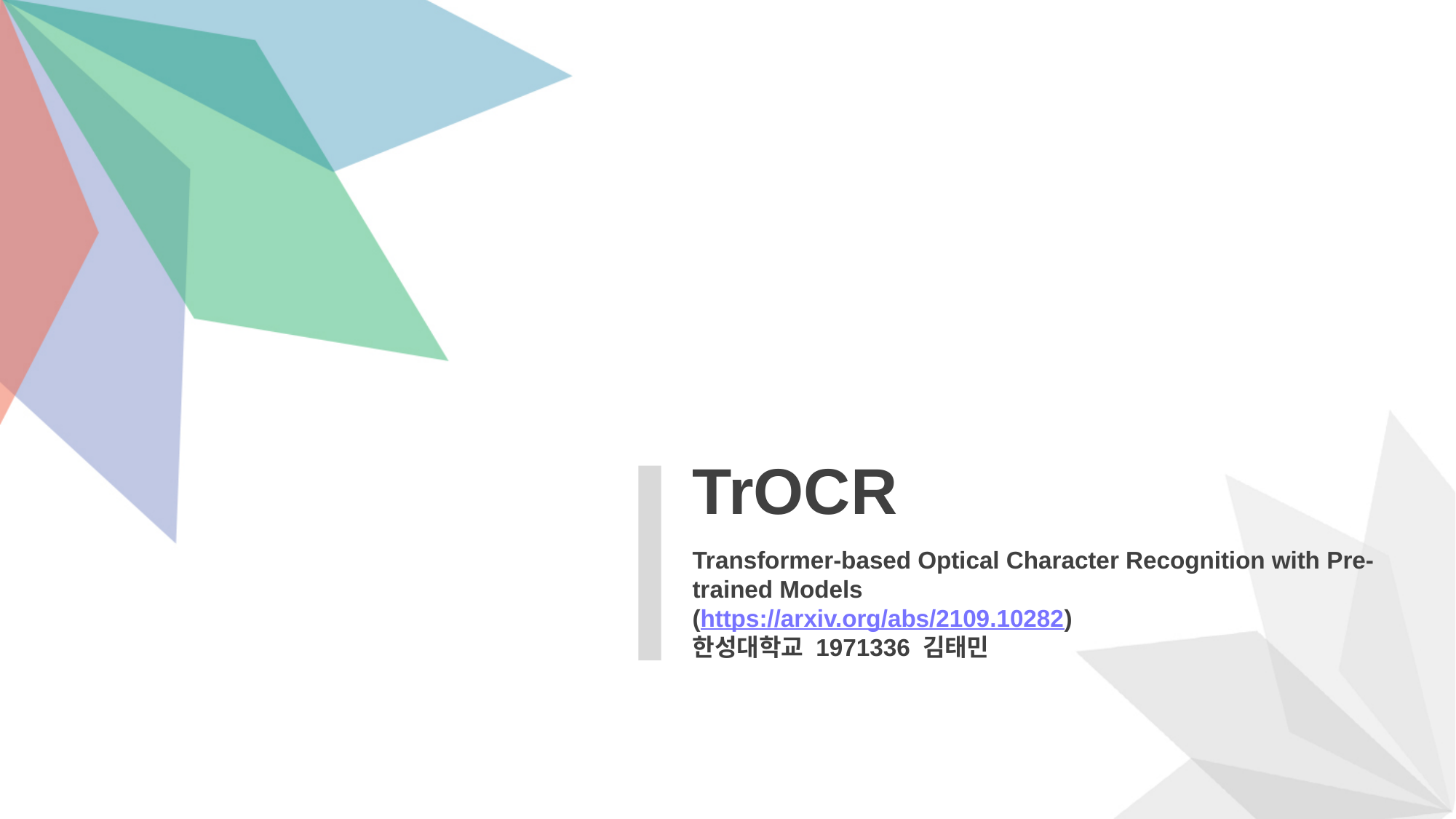

TrOCR

Transformer-based Optical Character Recognition with Pre-trained Models
(https://arxiv.org/abs/2109.10282)
한성대학교 1971336 김태민